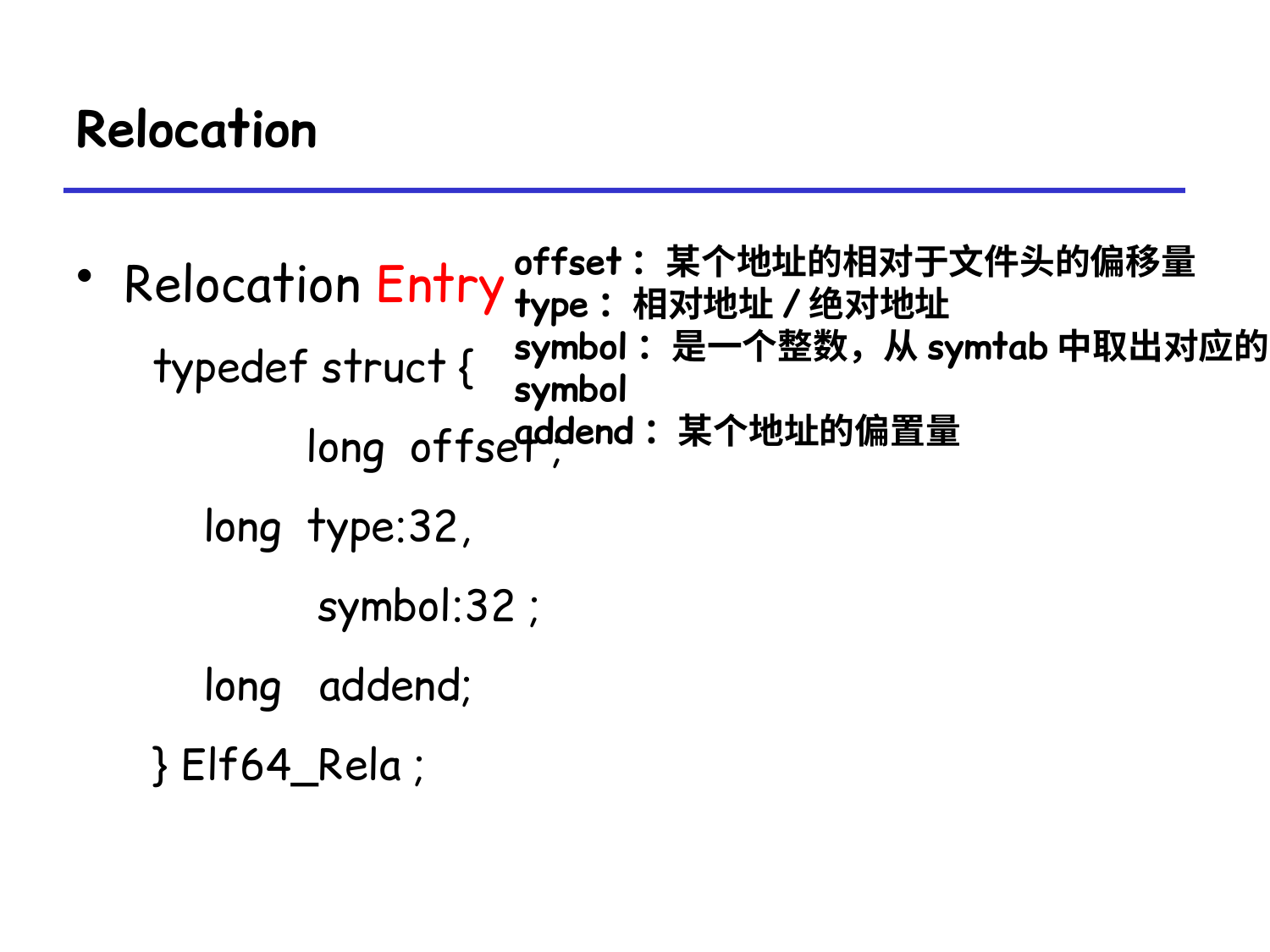

# Relocation
Relocation Entry
 typedef struct {
		long  offset ;
     long  type:32,
              symbol:32 ;
     long   addend;
 } Elf64_Rela ;
offset：某个地址的相对于文件头的偏移量
type：相对地址/绝对地址
symbol：是一个整数，从symtab中取出对应的
symbol
addend：某个地址的偏置量
8